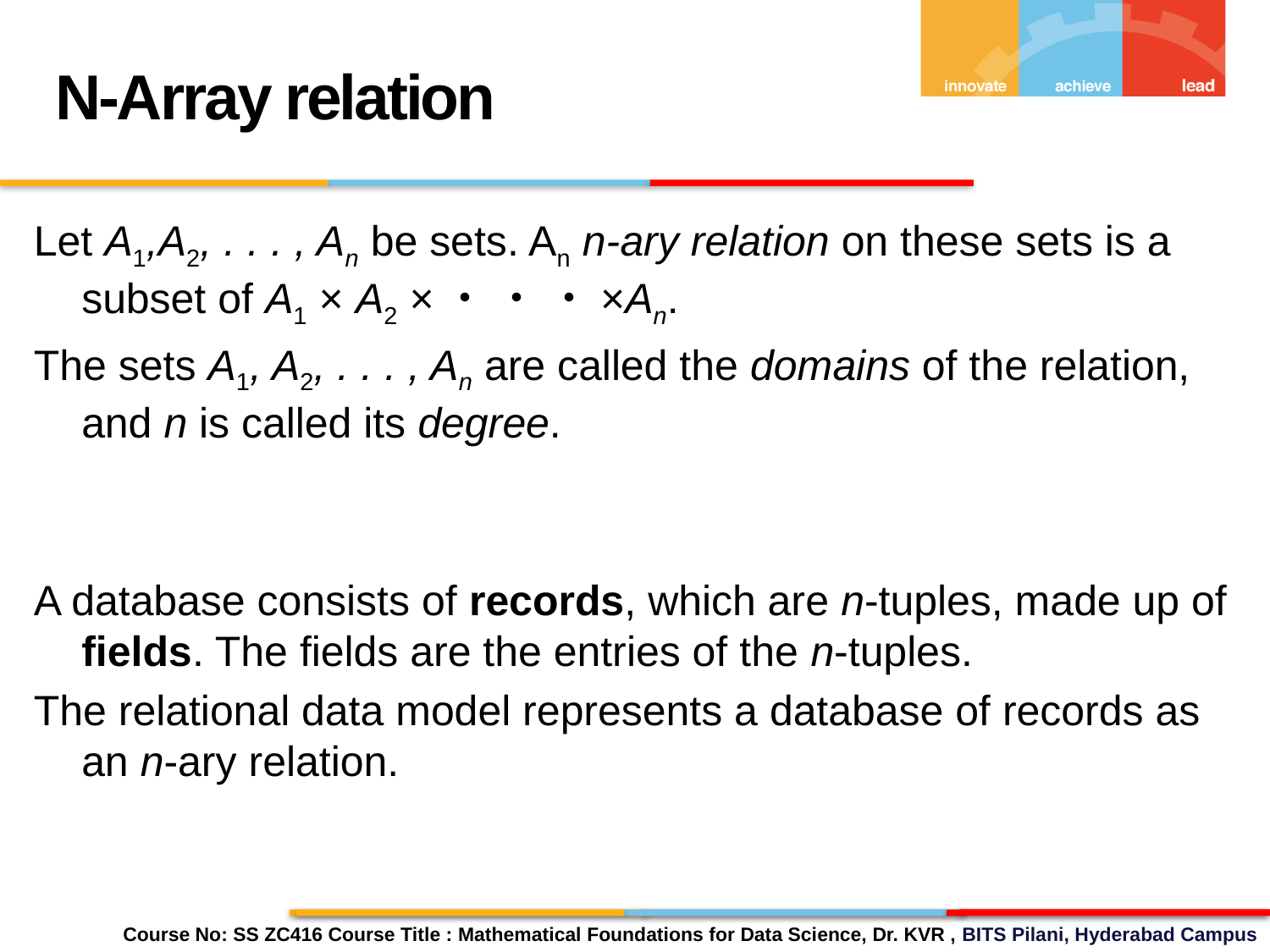

N-Array relation
Let A1,A2, . . . , An be sets. An n-ary relation on these sets is a subset of A1 × A2 ×・ ・ ・×An.
The sets A1, A2, . . . , An are called the domains of the relation, and n is called its degree.

A database consists of records, which are n-tuples, made up of fields. The fields are the entries of the n-tuples.
The relational data model represents a database of records as an n-ary relation.